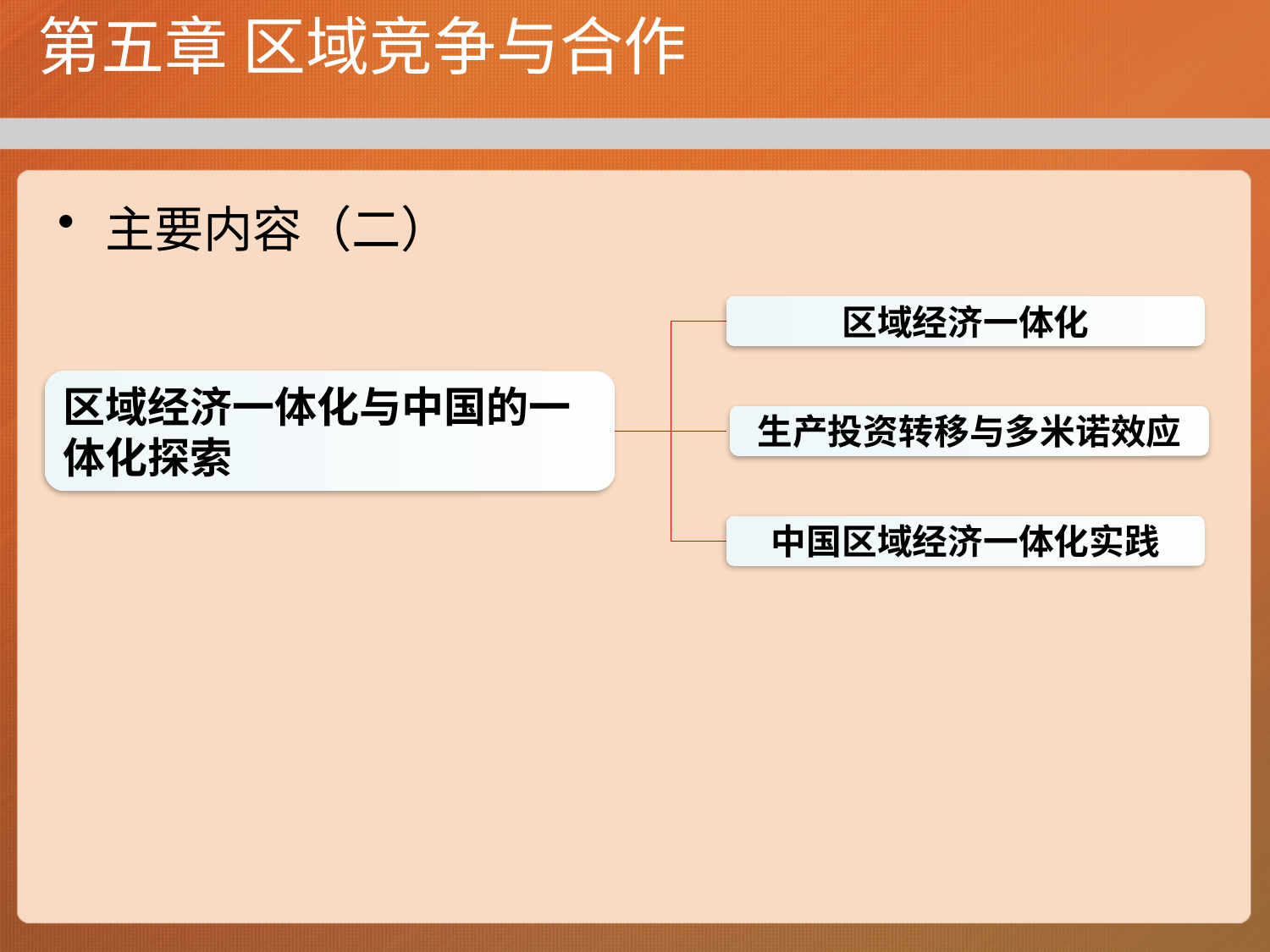

# 第五章 区域竞争与合作
主要内容（二）
区域经济一体化
生产投资转移与多米诺效应
中国区域经济一体化实践
区域经济一体化与中国的一体化探索